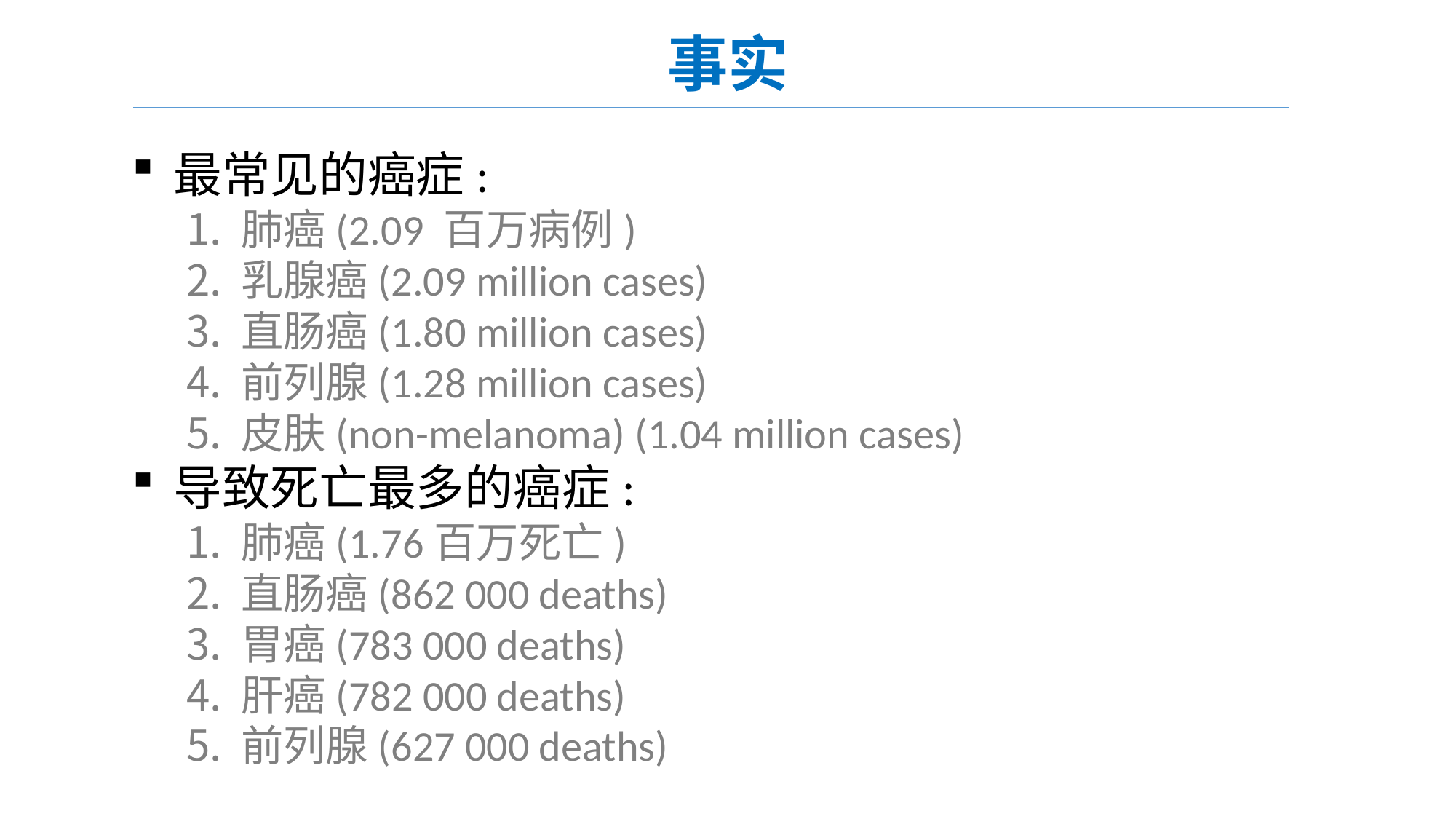

事实
最常见的癌症:
肺癌(2.09 百万病例)
乳腺癌(2.09 million cases)
直肠癌(1.80 million cases)
前列腺(1.28 million cases)
皮肤(non-melanoma) (1.04 million cases)
导致死亡最多的癌症:
肺癌(1.76百万死亡)
直肠癌(862 000 deaths)
胃癌(783 000 deaths)
肝癌(782 000 deaths)
前列腺(627 000 deaths)